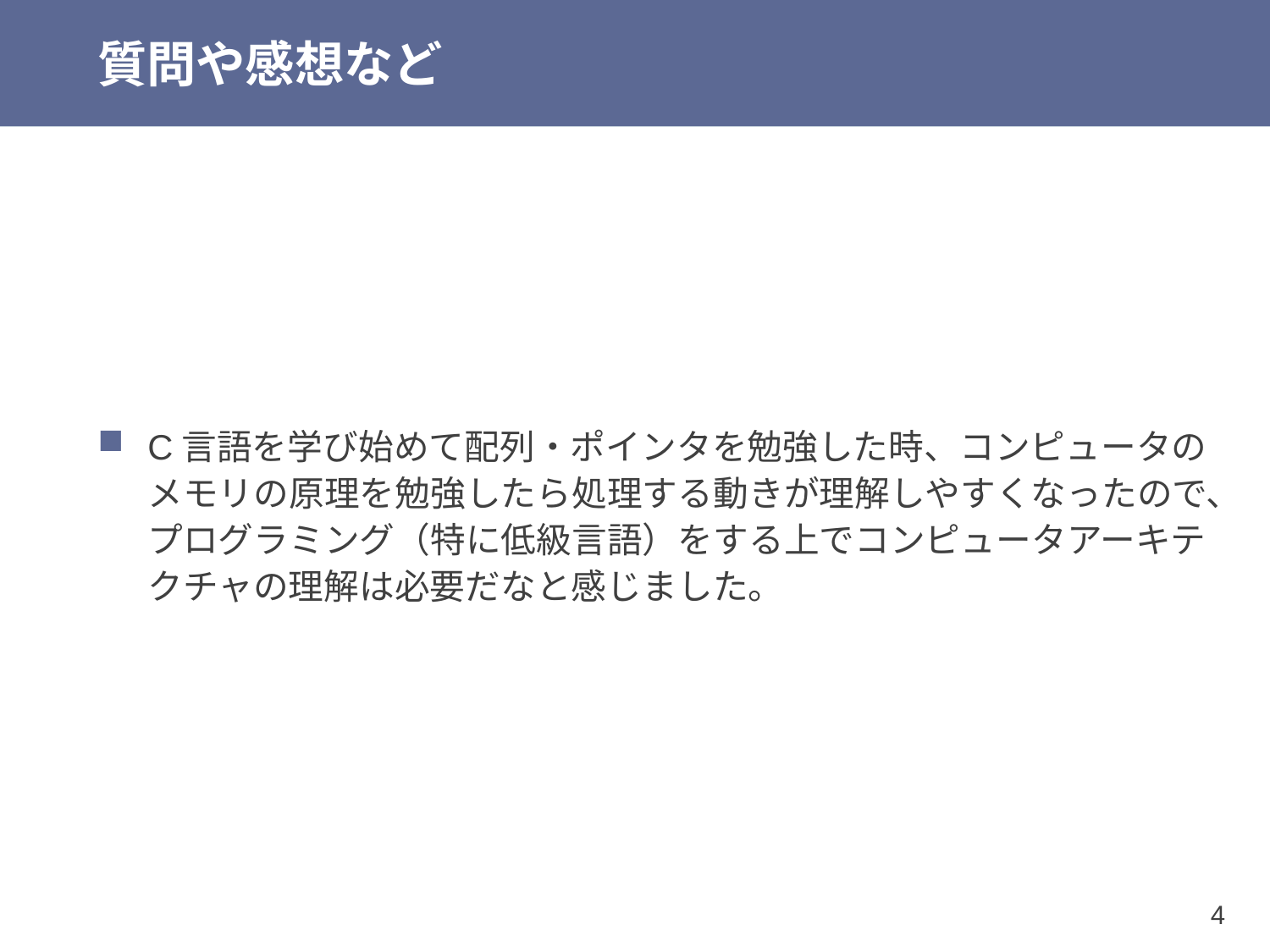

# 質問や感想など
C言語を学び始めて配列・ポインタを勉強した時、コンピュータのメモリの原理を勉強したら処理する動きが理解しやすくなったので、プログラミング（特に低級言語）をする上でコンピュータアーキテクチャの理解は必要だなと感じました。